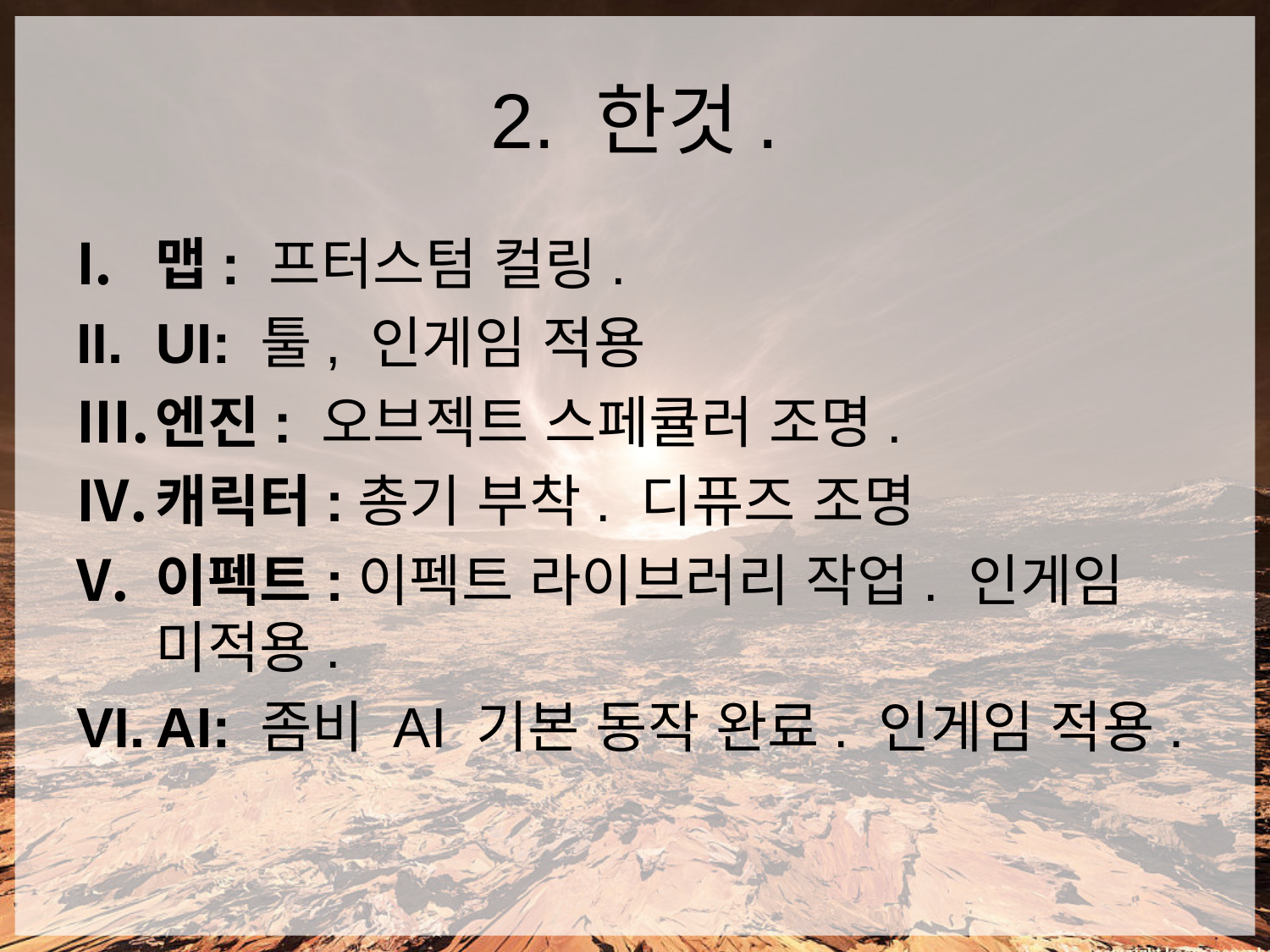

# 2. 한것.
맵: 프터스텀 컬링.
UI: 툴, 인게임 적용
엔진: 오브젝트 스페큘러 조명.
캐릭터:총기 부착. 디퓨즈 조명
이펙트:이펙트 라이브러리 작업. 인게임 미적용.
AI: 좀비 AI 기본 동작 완료. 인게임 적용.